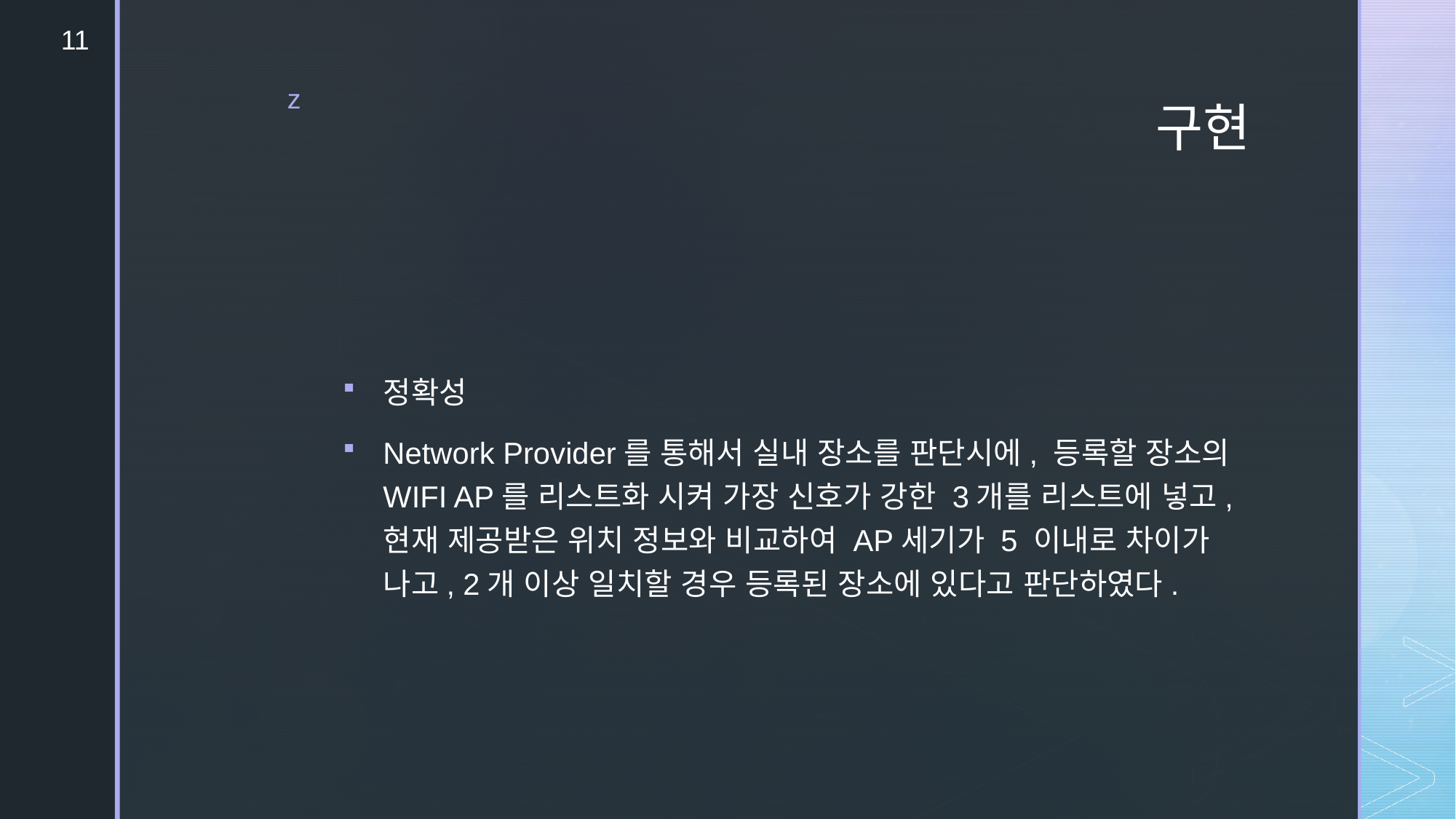

11
# 구현
정확성
Network Provider를 통해서 실내 장소를 판단시에, 등록할 장소의 WIFI AP를 리스트화 시켜 가장 신호가 강한 3개를 리스트에 넣고, 현재 제공받은 위치 정보와 비교하여 AP세기가 5 이내로 차이가 나고, 2개 이상 일치할 경우 등록된 장소에 있다고 판단하였다.